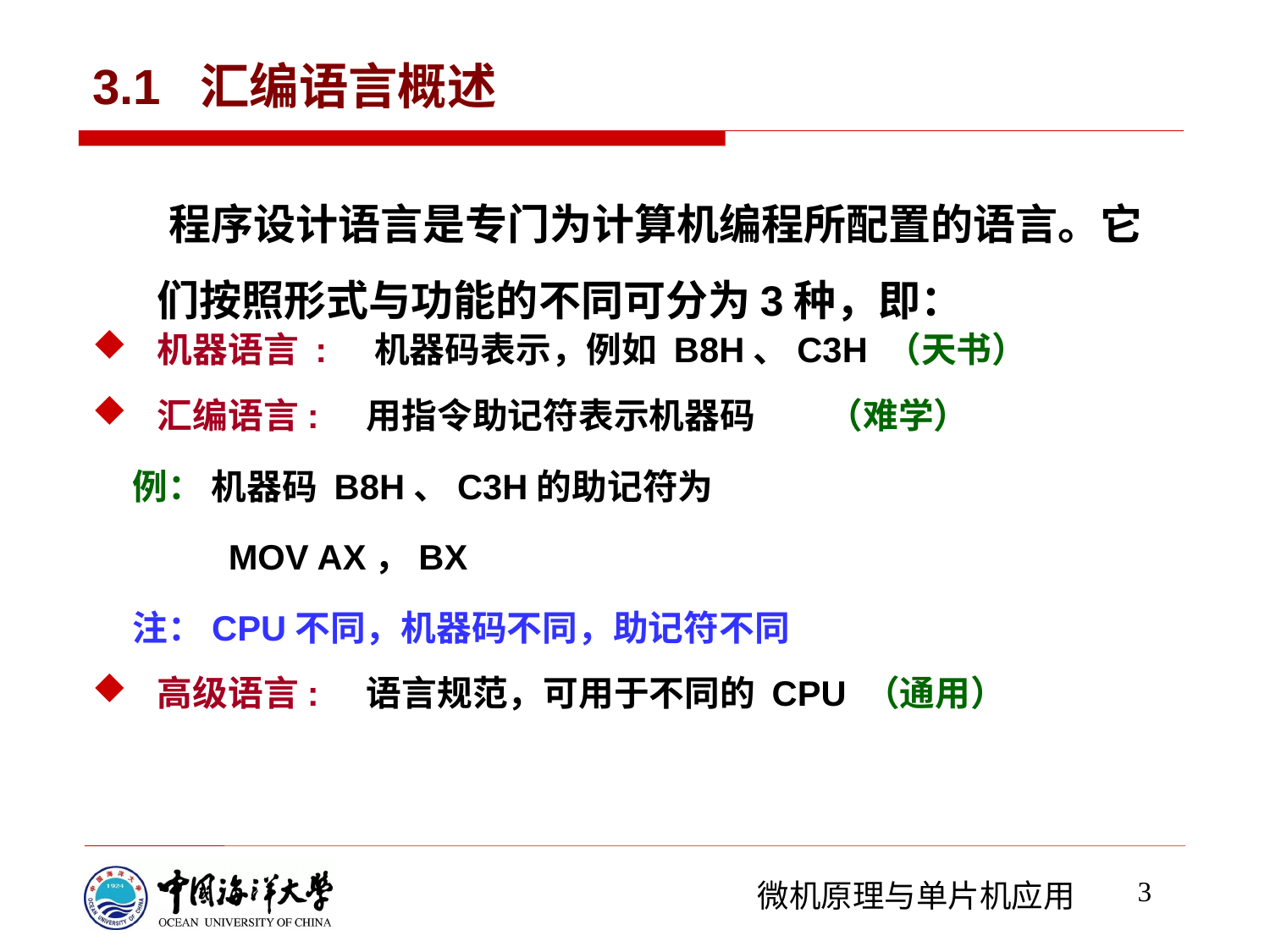

# 3.1  汇编语言概述
       程序设计语言是专门为计算机编程所配置的语言。它们按照形式与功能的不同可分为3种，即：
机器语言 :    机器码表示，例如 B8H、C3H （天书）
汇编语言:    用指令助记符表示机器码         （难学）
    例： 机器码 B8H、C3H的助记符为
              MOV AX，BX
    注：CPU不同，机器码不同，助记符不同
高级语言:    语言规范，可用于不同的 CPU （通用）

3